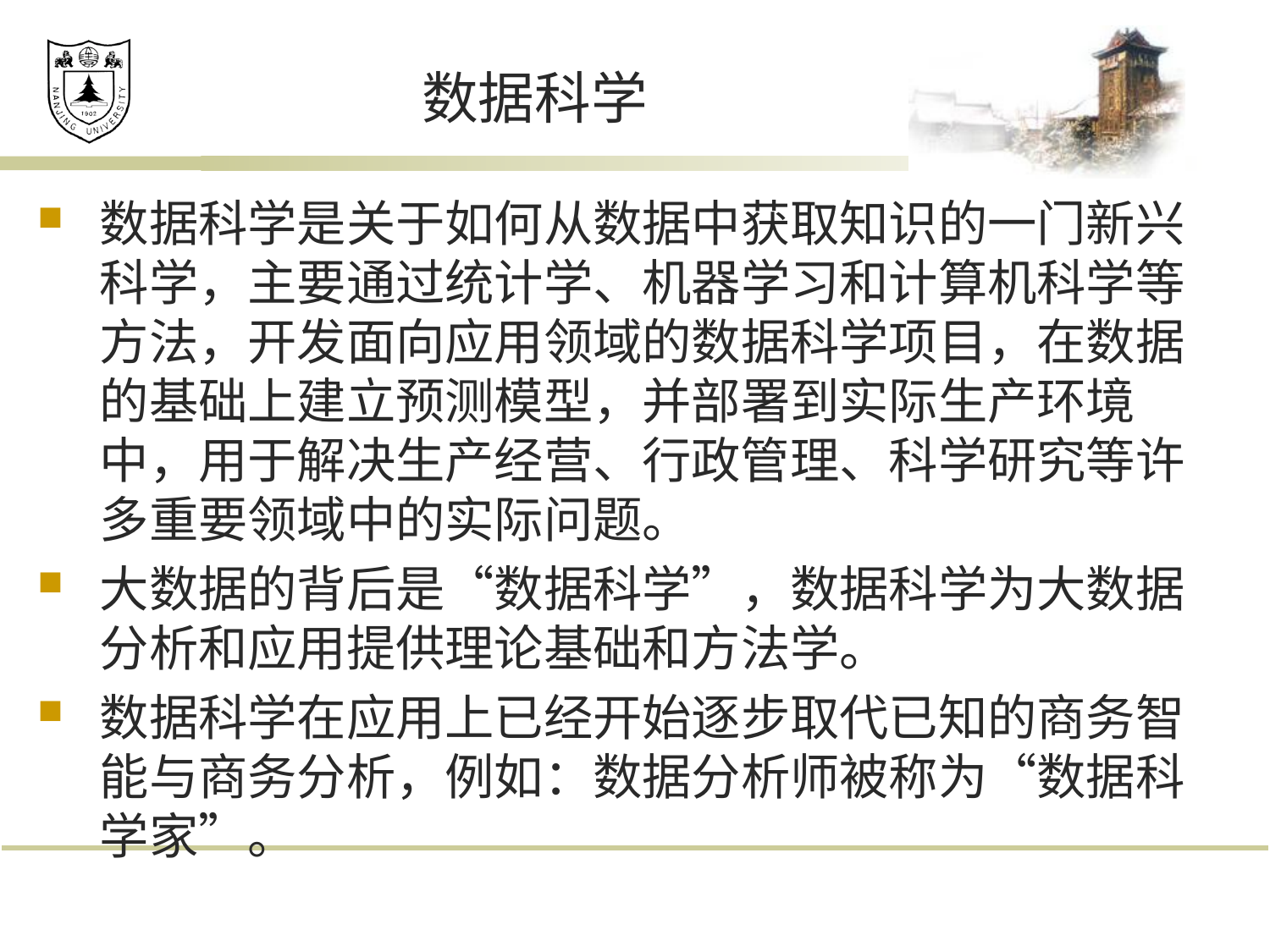

# 数据科学
数据科学是关于如何从数据中获取知识的一门新兴科学，主要通过统计学、机器学习和计算机科学等方法，开发面向应用领域的数据科学项目，在数据的基础上建立预测模型，并部署到实际生产环境中，用于解决生产经营、行政管理、科学研究等许多重要领域中的实际问题。
大数据的背后是“数据科学”，数据科学为大数据分析和应用提供理论基础和方法学。
数据科学在应用上已经开始逐步取代已知的商务智能与商务分析，例如：数据分析师被称为“数据科学家”。